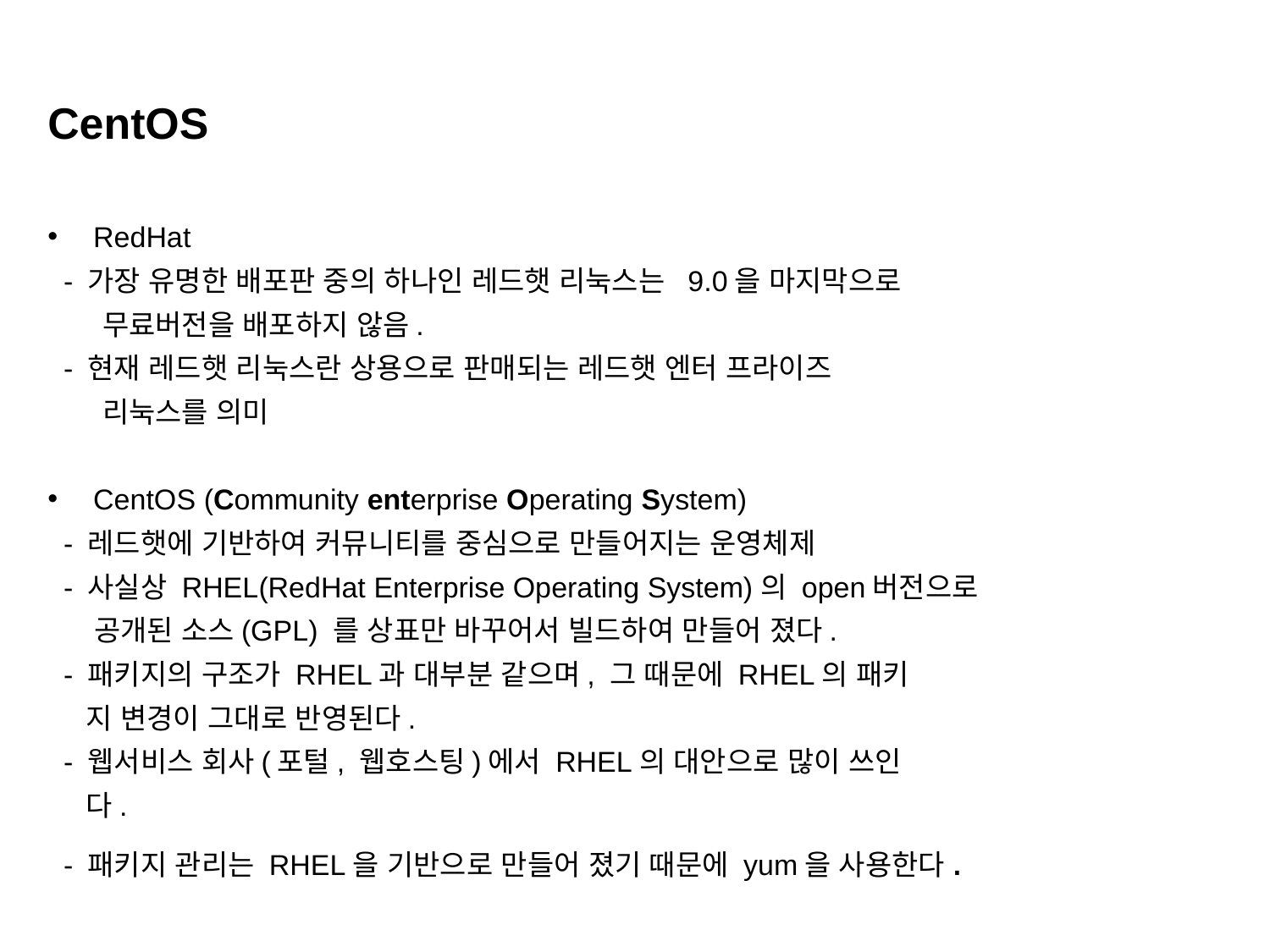

CentOS

RedHat
  - 가장 유명한 배포판 중의 하나인 레드햇 리눅스는  9.0을 마지막으로
      무료버전을 배포하지 않음.
  - 현재 레드햇 리눅스란 상용으로 판매되는 레드햇 엔터 프라이즈
      리눅스를 의미

CentOS (Community enterprise Operating System)
  - 레드햇에 기반하여 커뮤니티를 중심으로 만들어지는 운영체제
  - 사실상 RHEL(RedHat Enterprise Operating System)의 open버전으로
     공개된 소스(GPL) 를 상표만 바꾸어서 빌드하여 만들어 졌다.
  - 패키지의 구조가 RHEL과 대부분 같으며, 그 때문에 RHEL의 패키
    지 변경이 그대로 반영된다.
  - 웹서비스 회사(포털, 웹호스팅)에서 RHEL의 대안으로 많이 쓰인
    다.
  - 패키지 관리는 RHEL을 기반으로 만들어 졌기 때문에 yum을 사용한다.